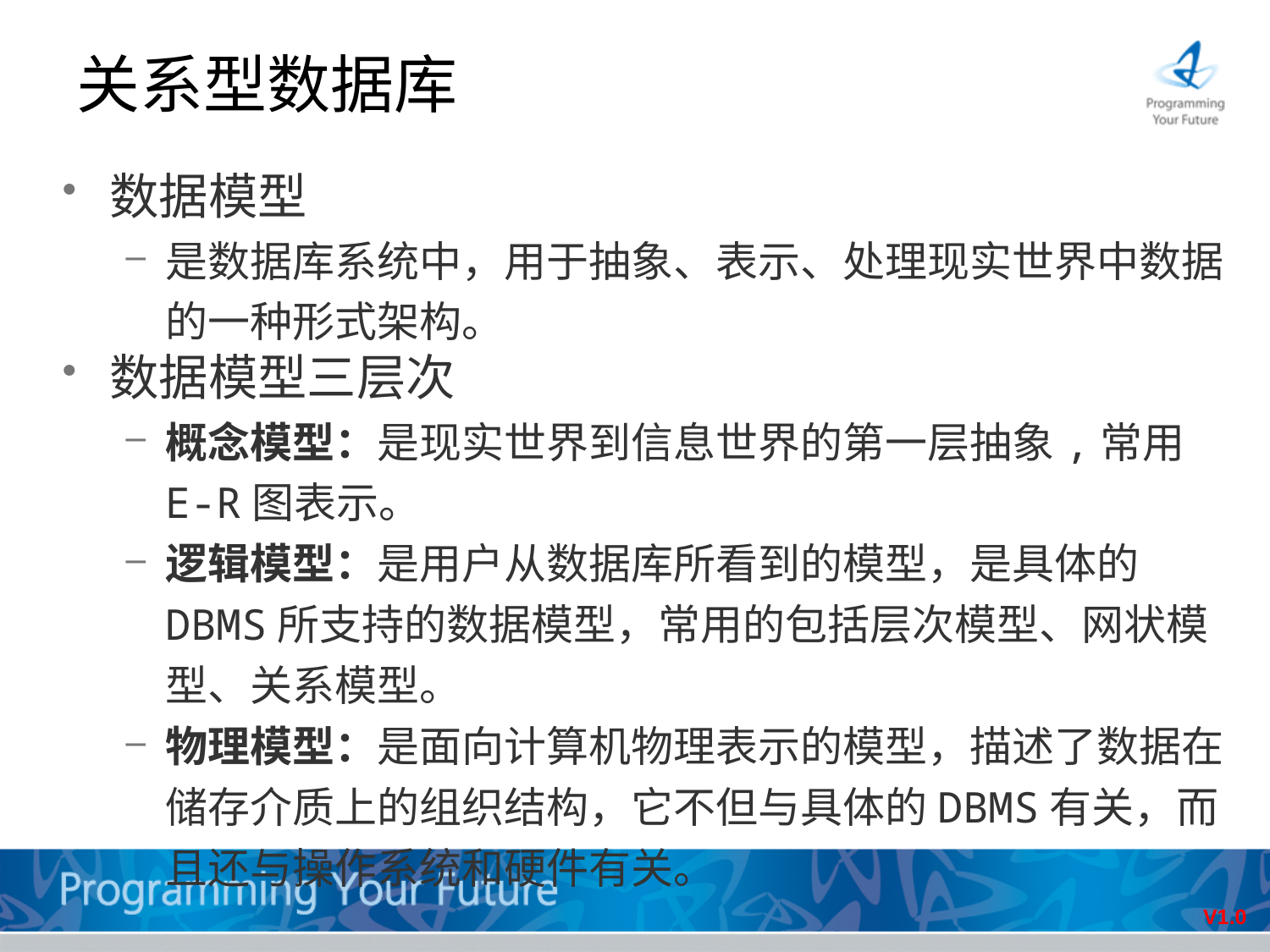

# 关系型数据库
数据模型
是数据库系统中，用于抽象、表示、处理现实世界中数据的一种形式架构。
数据模型三层次
概念模型：是现实世界到信息世界的第一层抽象,常用E-R图表示。
逻辑模型：是用户从数据库所看到的模型，是具体的DBMS所支持的数据模型，常用的包括层次模型、网状模型、关系模型。
物理模型：是面向计算机物理表示的模型，描述了数据在储存介质上的组织结构，它不但与具体的DBMS有关，而且还与操作系统和硬件有关。